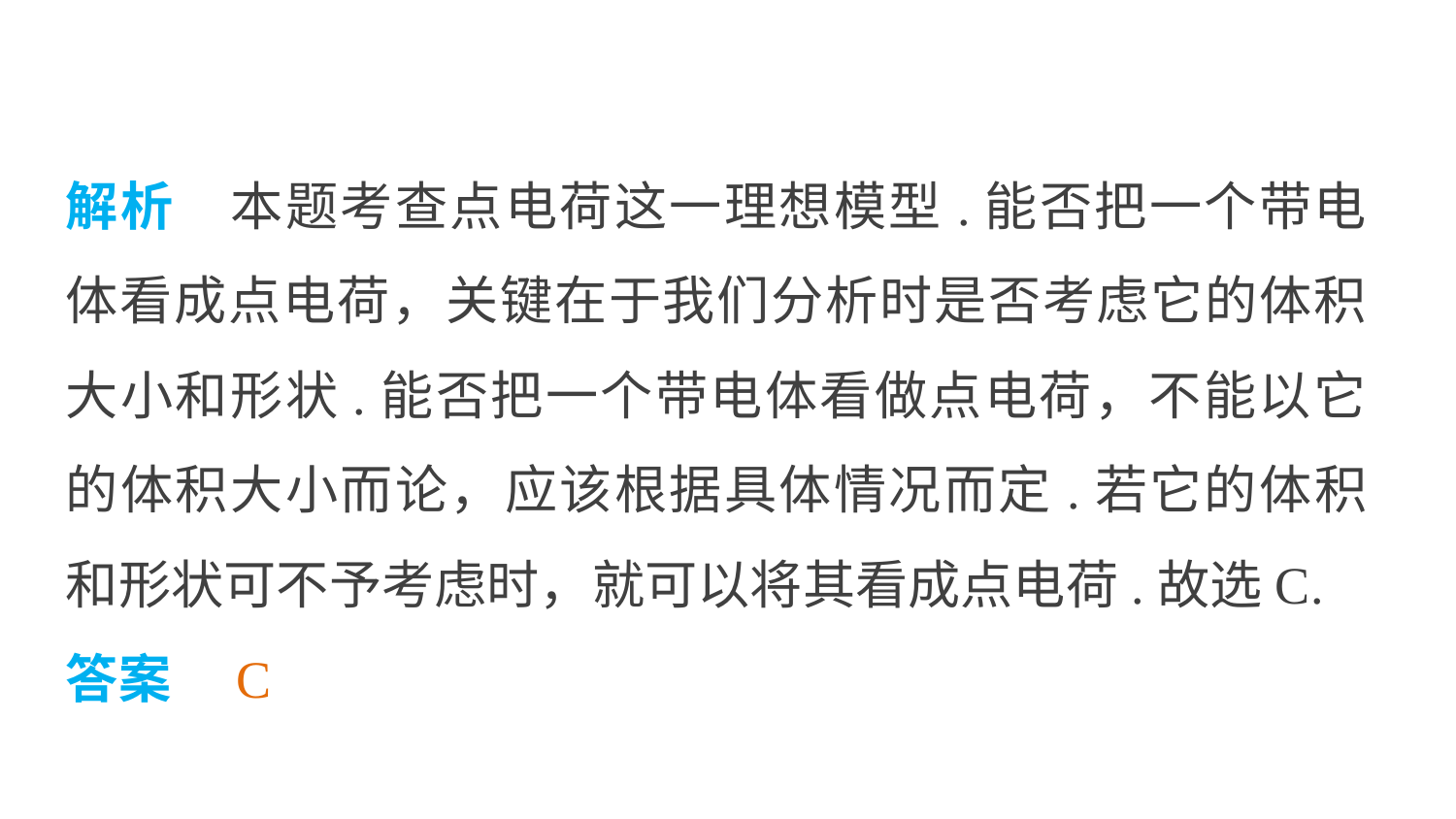

解析　本题考查点电荷这一理想模型.能否把一个带电体看成点电荷，关键在于我们分析时是否考虑它的体积大小和形状.能否把一个带电体看做点电荷，不能以它的体积大小而论，应该根据具体情况而定.若它的体积和形状可不予考虑时，就可以将其看成点电荷.故选C.
答案　C